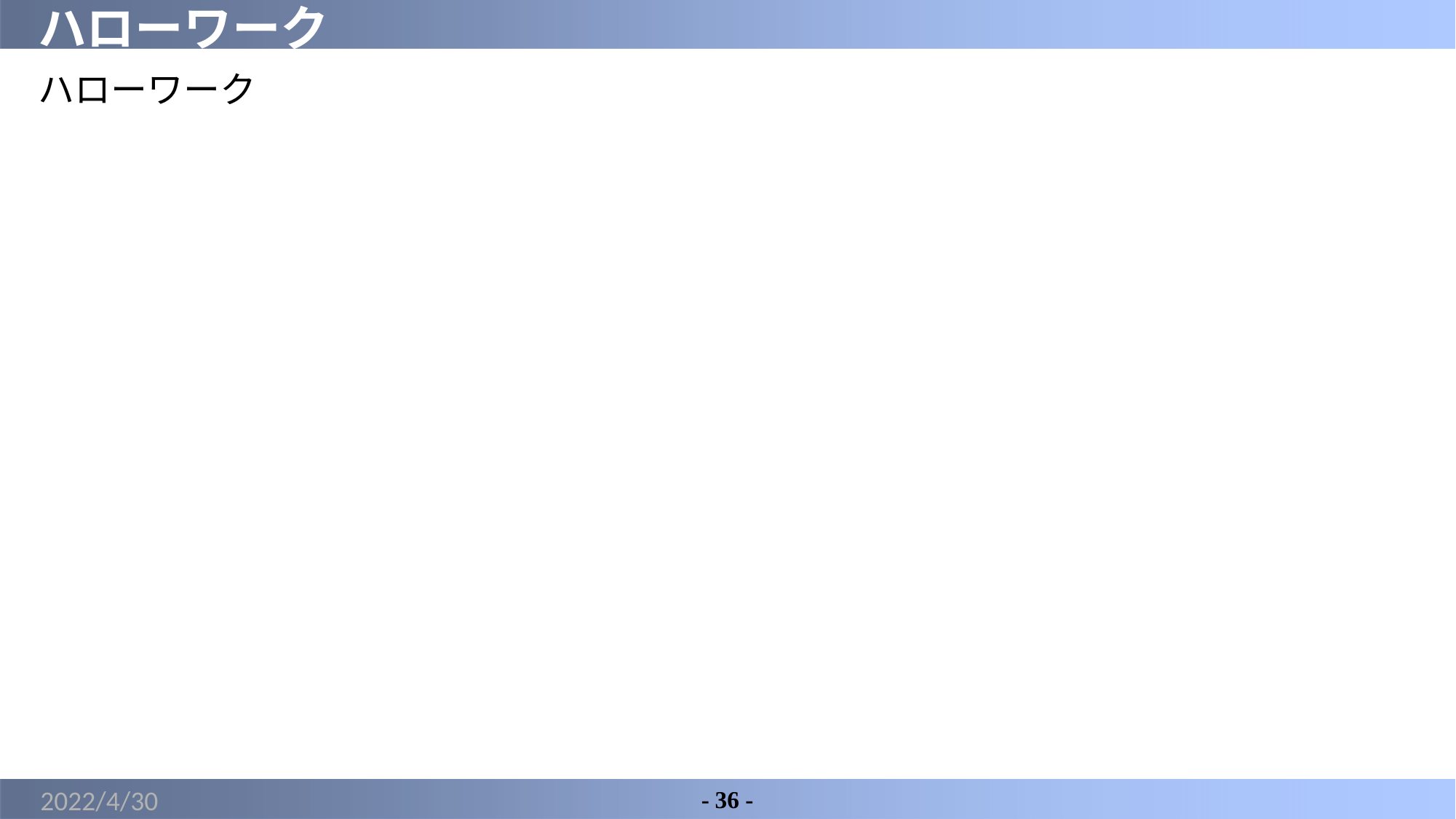

# ハローワーク
ハローワーク
2022/4/30
- 36 -